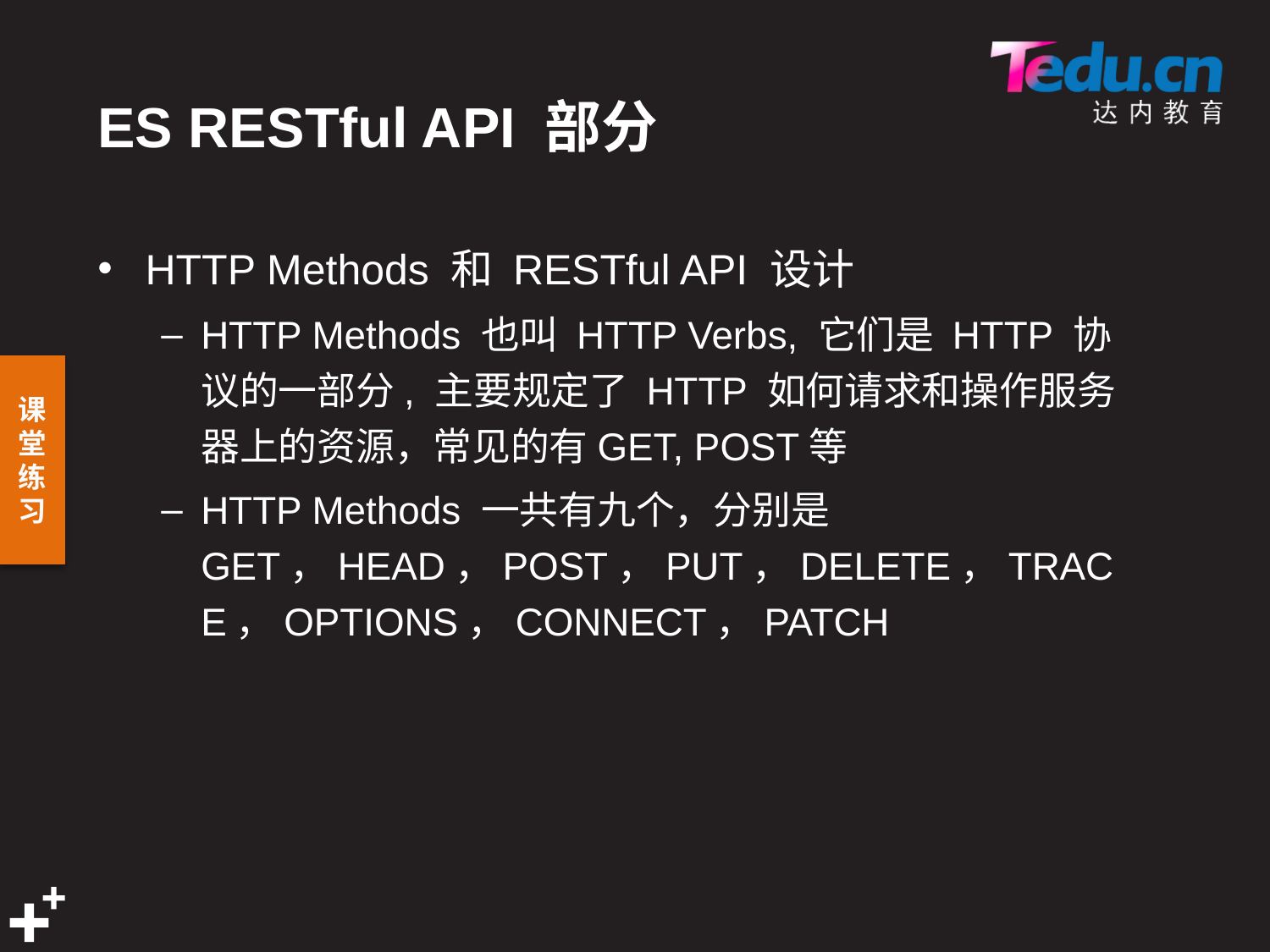

# ES RESTful API 部分
HTTP Methods 和 RESTful API 设计
HTTP Methods 也叫 HTTP Verbs, 它们是 HTTP 协议的一部分, 主要规定了 HTTP 如何请求和操作服务器上的资源，常见的有GET, POST等
HTTP Methods 一共有九个，分别是 GET，HEAD，POST，PUT，DELETE，TRACE，OPTIONS，CONNECT，PATCH